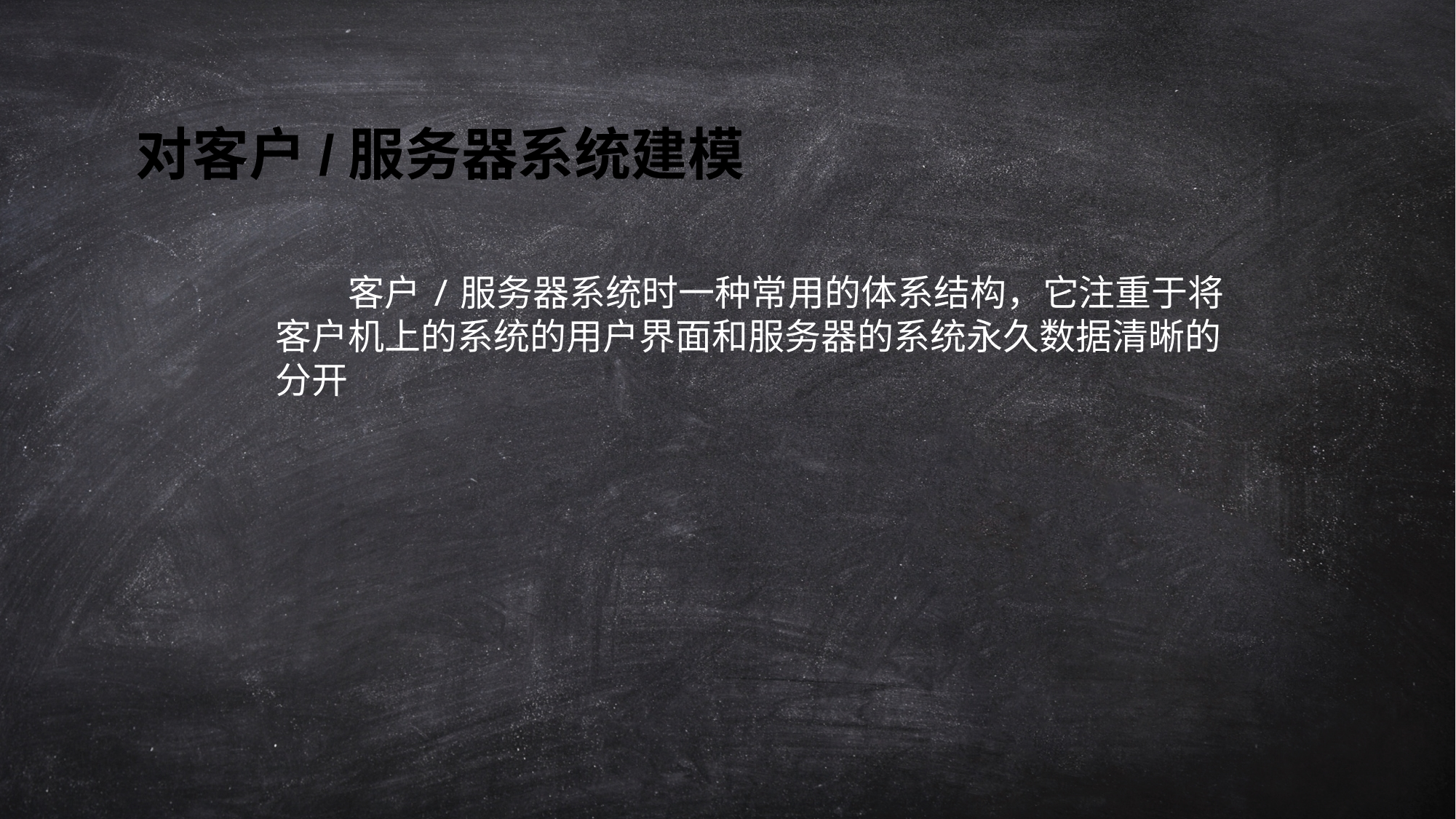

对客户/服务器系统建模
客户/服务器系统时一种常用的体系结构，它注重于将客户机上的系统的用户界面和服务器的系统永久数据清晰的分开